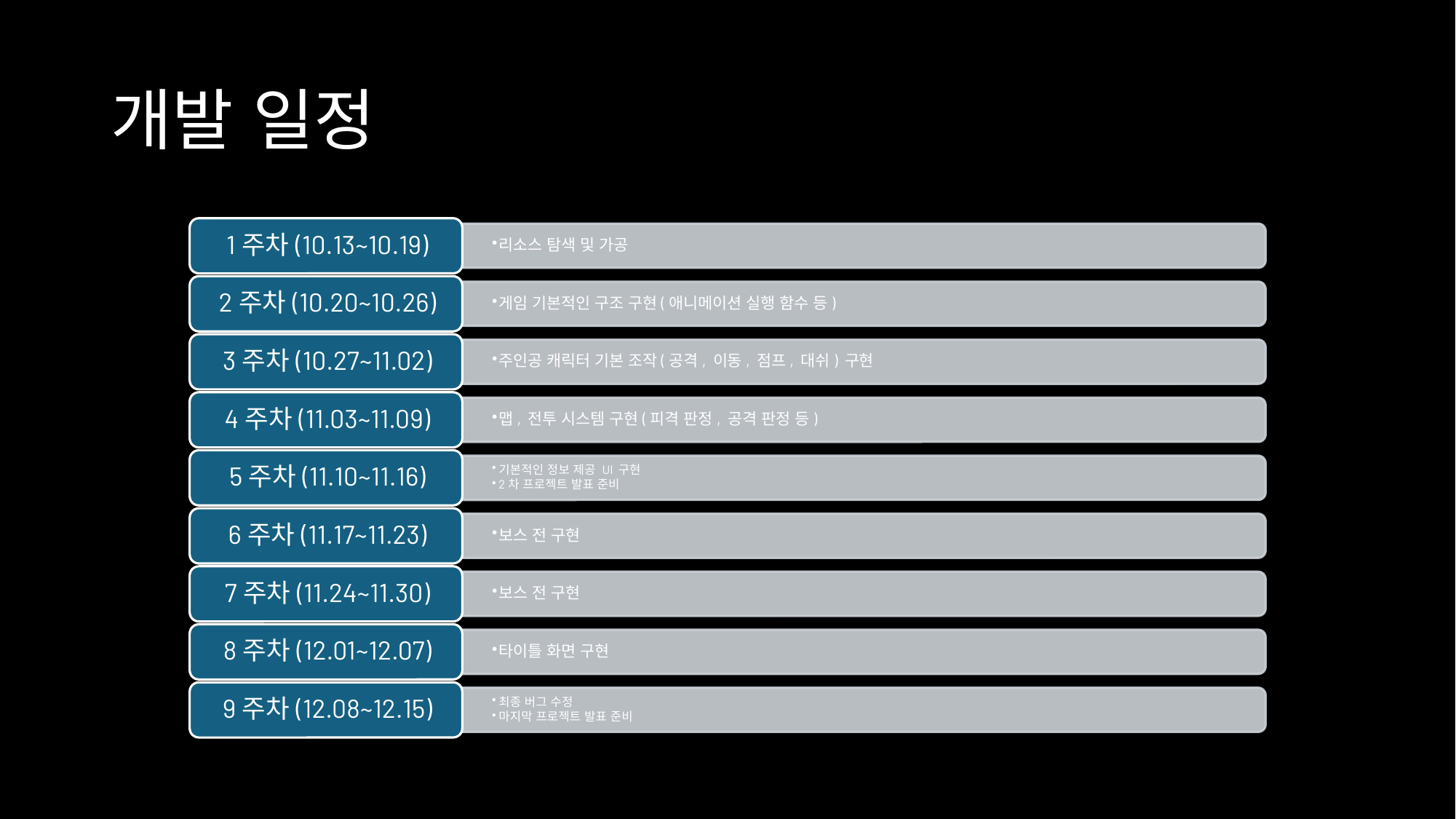

# 개발 일정
리소스 탐색 및 가공
1주차(10.13~10.19)
게임 기본적인 구조 구현(애니메이션 실행 함수 등)
2주차(10.20~10.26)
주인공 캐릭터 기본 조작(공격, 이동, 점프, 대쉬) 구현
3주차(10.27~11.02)
맵, 전투 시스템 구현(피격 판정, 공격 판정 등)
4주차(11.03~11.09)
기본적인 정보 제공 UI 구현
2차 프로젝트 발표 준비
5주차(11.10~11.16)
보스 전 구현
6주차(11.17~11.23)
보스 전 구현
7주차(11.24~11.30)
타이틀 화면 구현
8주차(12.01~12.07)
최종 버그 수정
마지막 프로젝트 발표 준비
9주차(12.08~12.15)